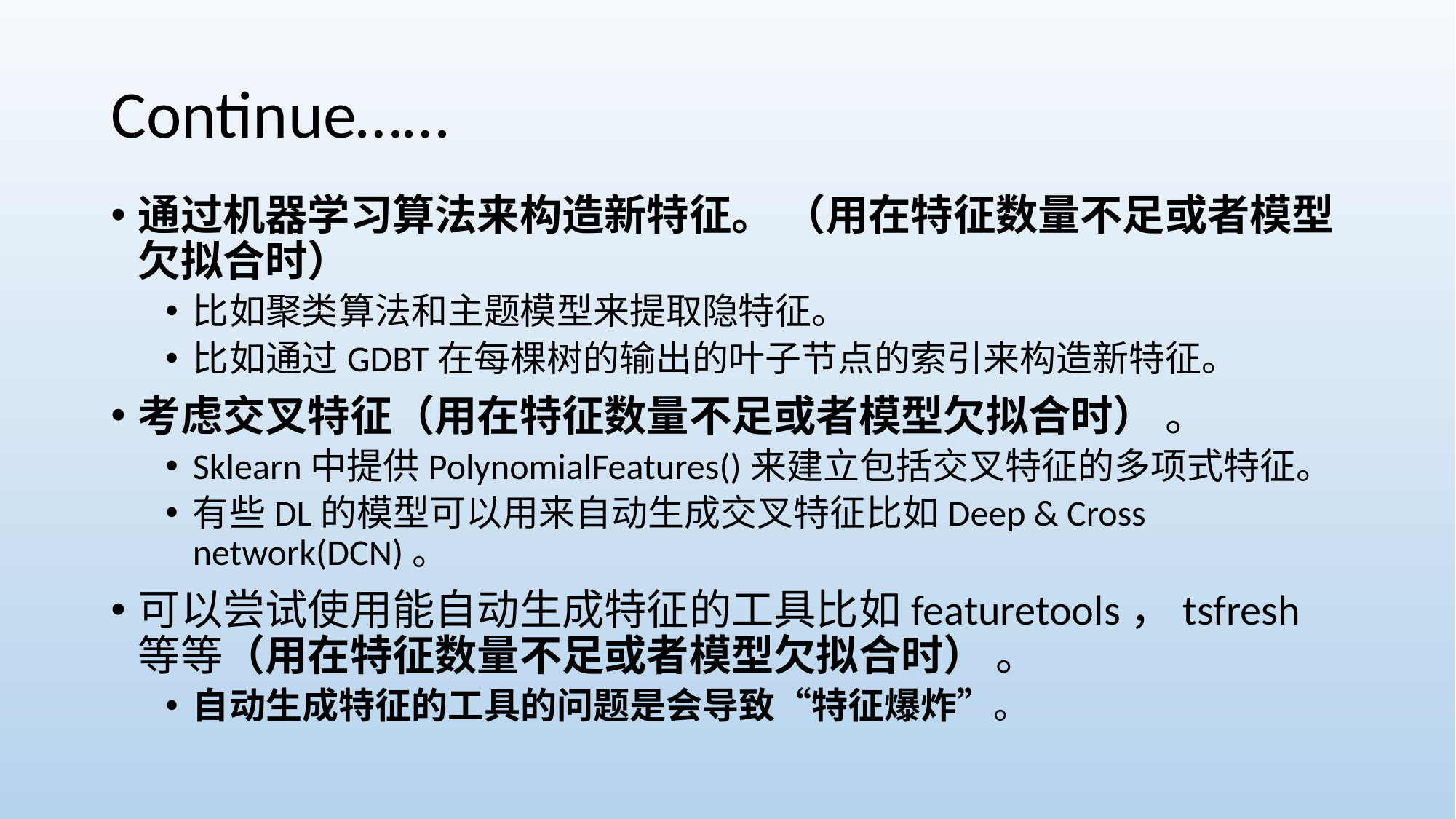

# Continue……
通过机器学习算法来构造新特征。 （用在特征数量不足或者模型欠拟合时）
比如聚类算法和主题模型来提取隐特征。
比如通过GDBT在每棵树的输出的叶子节点的索引来构造新特征。
考虑交叉特征（用在特征数量不足或者模型欠拟合时） 。
Sklearn中提供PolynomialFeatures()来建立包括交叉特征的多项式特征。
有些DL的模型可以用来自动生成交叉特征比如Deep & Cross network(DCN)。
可以尝试使用能自动生成特征的工具比如featuretools，tsfresh等等（用在特征数量不足或者模型欠拟合时） 。
自动生成特征的工具的问题是会导致“特征爆炸”。